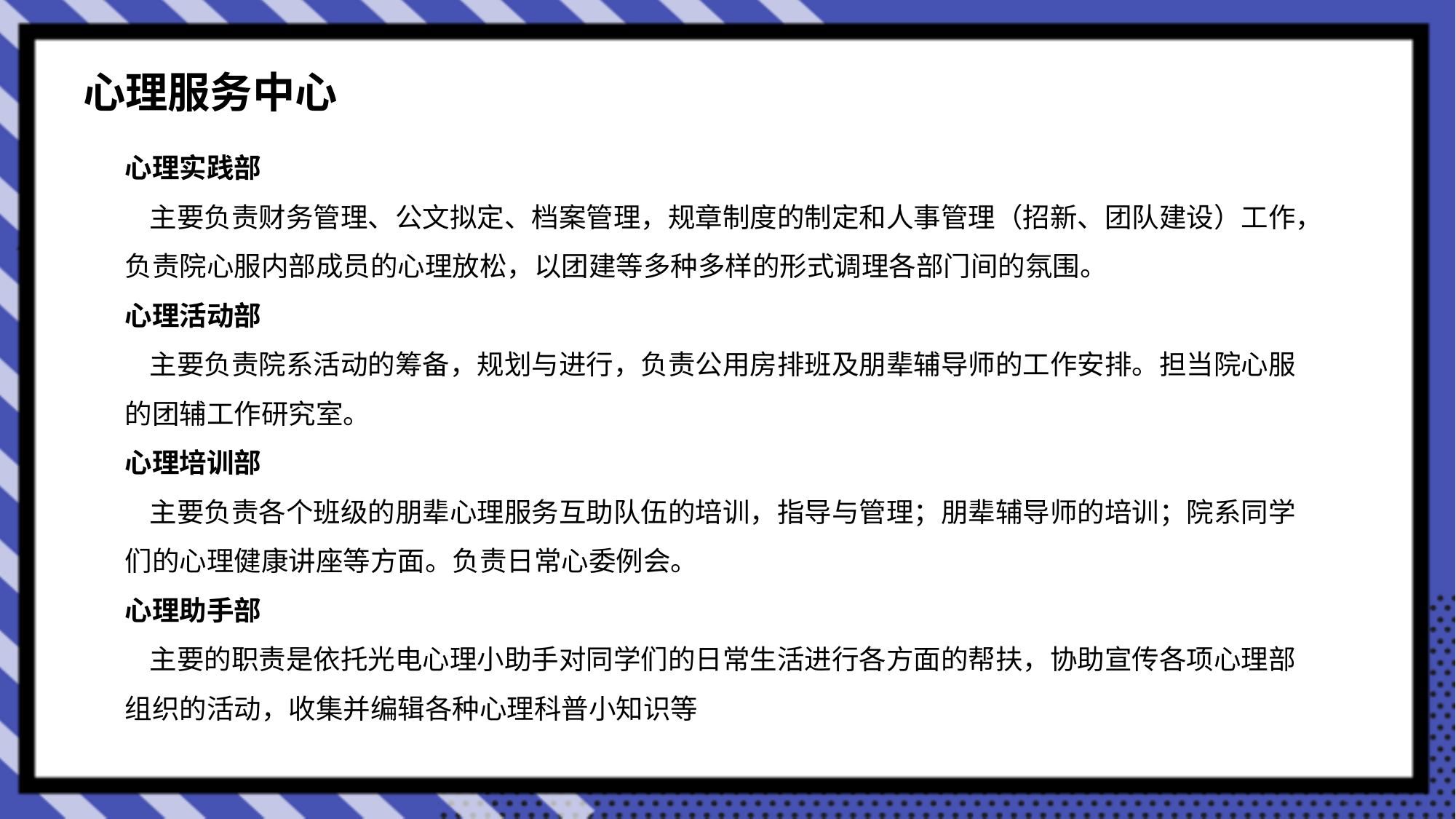

心理服务中心
心理实践部
    主要负责财务管理、公文拟定、档案管理，规章制度的制定和人事管理（招新、团队建设）工作，负责院心服内部成员的心理放松，以团建等多种多样的形式调理各部门间的氛围。
心理活动部 
    主要负责院系活动的筹备，规划与进行，负责公用房排班及朋辈辅导师的工作安排。担当院心服的团辅工作研究室。
心理培训部
    主要负责各个班级的朋辈心理服务互助队伍的培训，指导与管理；朋辈辅导师的培训；院系同学们的心理健康讲座等方面。负责日常心委例会。
心理助手部
    主要的职责是依托光电心理小助手对同学们的日常生活进行各方面的帮扶，协助宣传各项心理部组织的活动，收集并编辑各种心理科普小知识等